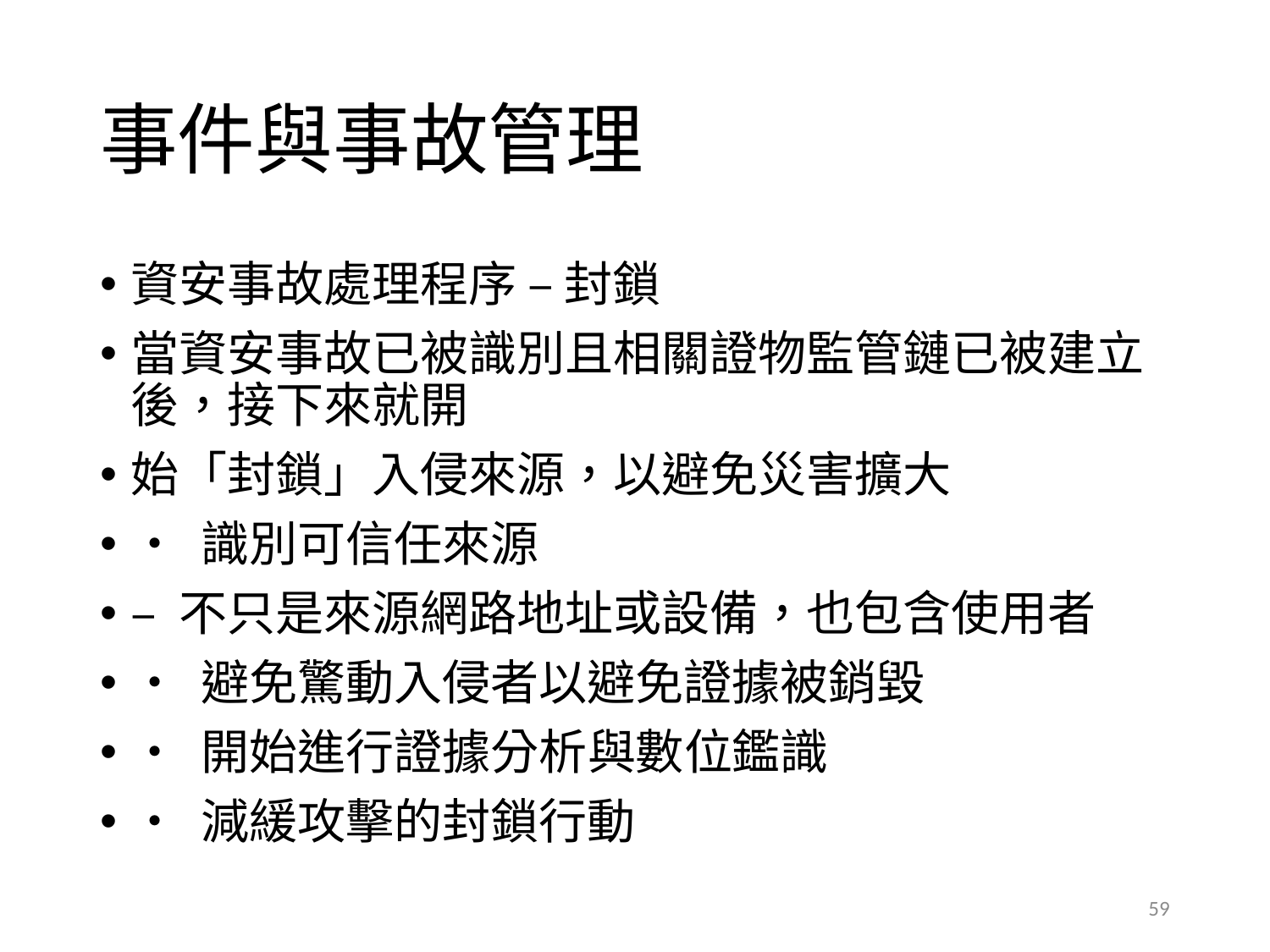

# 事件與事故管理
資安事故處理程序 – 封鎖
當資安事故已被識別且相關證物監管鏈已被建立後，接下來就開
始「封鎖」入侵來源，以避免災害擴大
• 識別可信任來源
– 不只是來源網路地址或設備，也包含使用者
• 避免驚動入侵者以避免證據被銷毀
• 開始進行證據分析與數位鑑識
• 減緩攻擊的封鎖行動
59